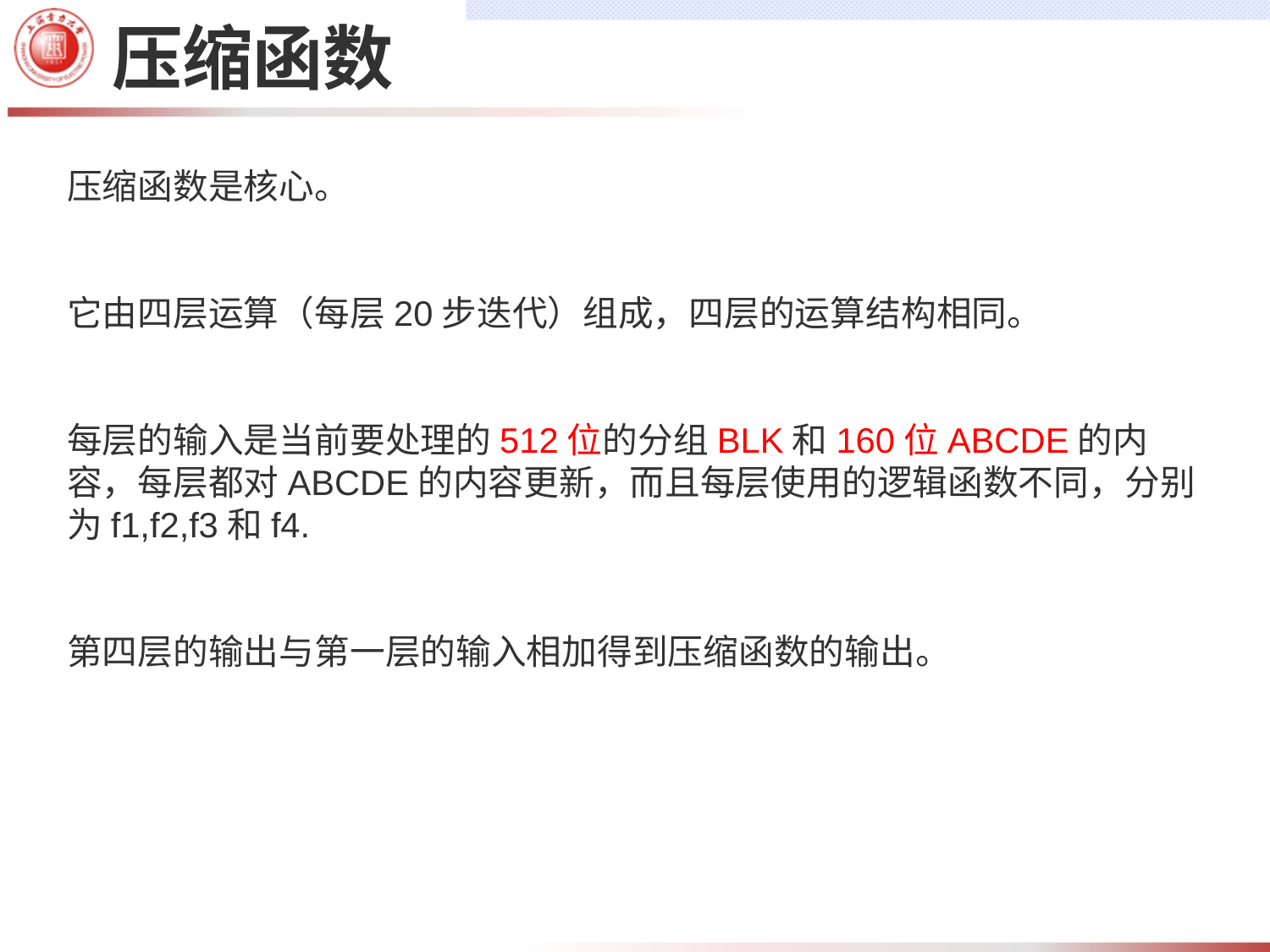

# 压缩函数
压缩函数是核心。

它由四层运算（每层20步迭代）组成，四层的运算结构相同。

每层的输入是当前要处理的512位的分组BLK和160位ABCDE的内容，每层都对ABCDE的内容更新，而且每层使用的逻辑函数不同，分别为f1,f2,f3和f4.

第四层的输出与第一层的输入相加得到压缩函数的输出。